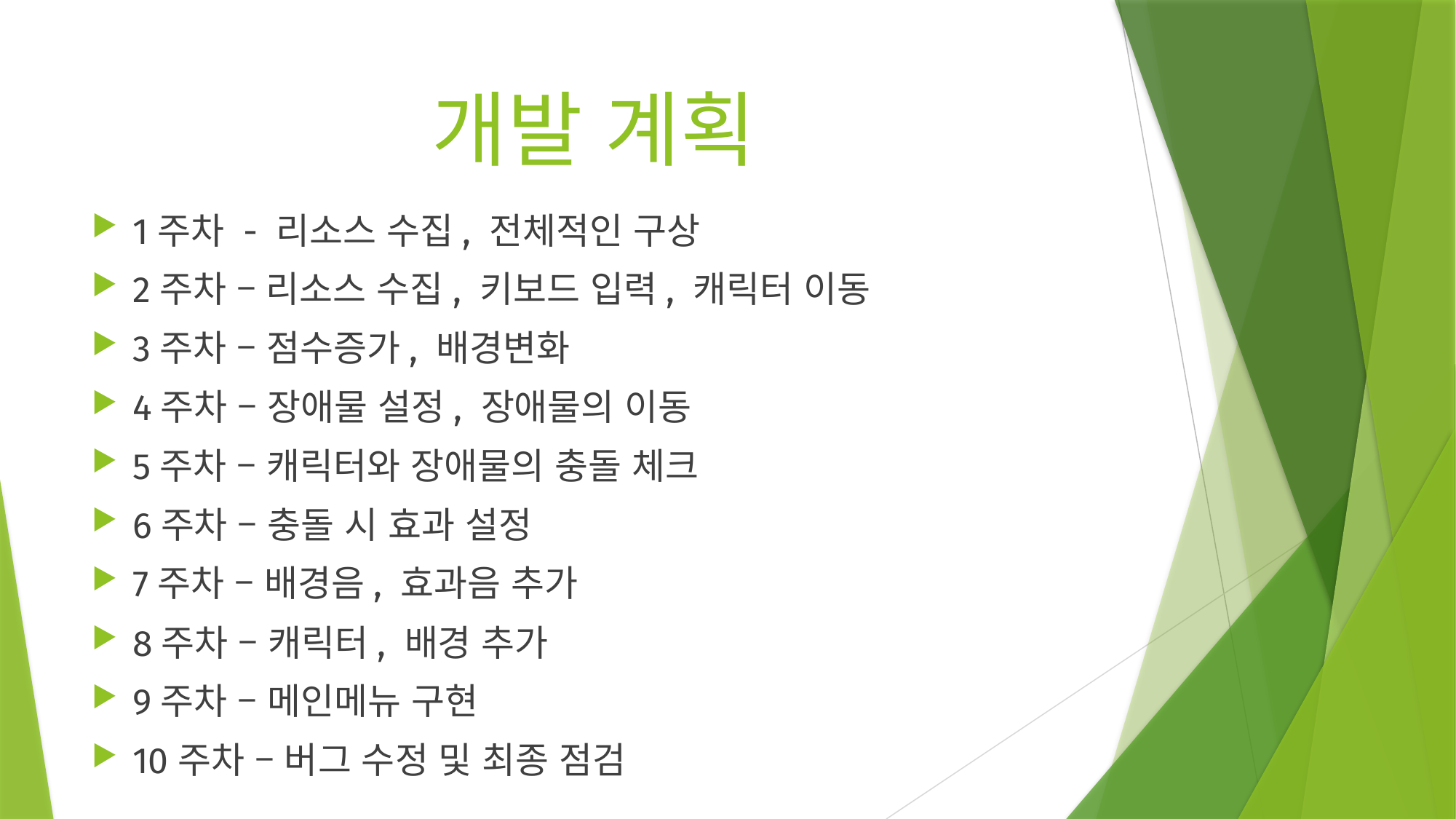

# 개발 계획
1주차 - 리소스 수집, 전체적인 구상
2주차 – 리소스 수집, 키보드 입력, 캐릭터 이동
3주차 – 점수증가, 배경변화
4주차 – 장애물 설정, 장애물의 이동
5주차 – 캐릭터와 장애물의 충돌 체크
6주차 – 충돌 시 효과 설정
7주차 – 배경음, 효과음 추가
8주차 – 캐릭터, 배경 추가
9주차 – 메인메뉴 구현
10주차 – 버그 수정 및 최종 점검